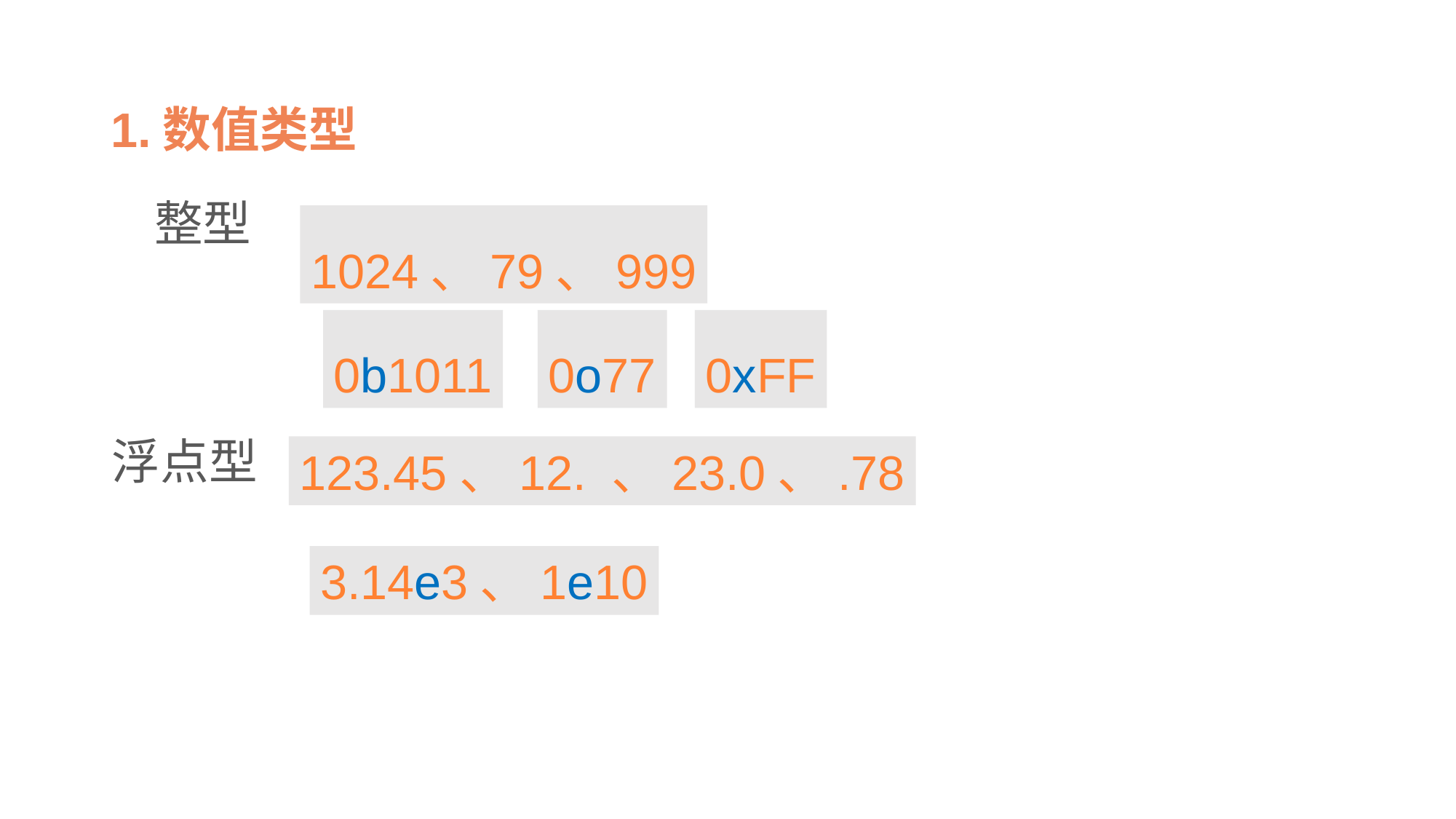

1.数值类型
整型
1024、79、999
0b1011
0o77
0xFF
浮点型
123.45、12. 、23.0、.78
3.14e3、1e10